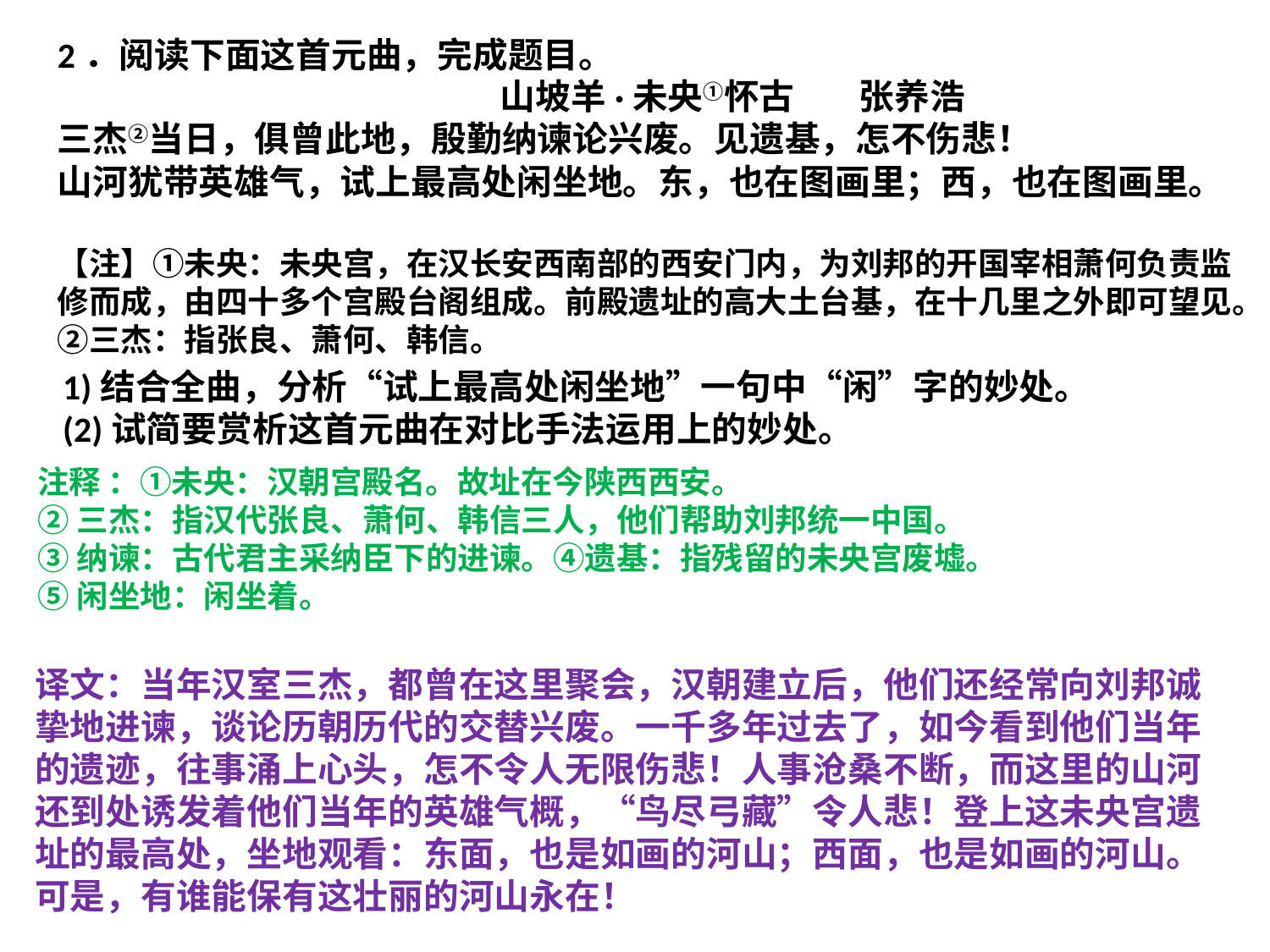

2．阅读下面这首元曲，完成题目。
                                                      山坡羊·未央①怀古        张养浩
三杰②当日，俱曾此地，殷勤纳谏论兴废。见遗基，怎不伤悲！
山河犹带英雄气，试上最高处闲坐地。东，也在图画里；西，也在图画里。

【注】①未央：未央宫，在汉长安西南部的西安门内，为刘邦的开国宰相萧何负责监修而成，由四十多个宫殿台阁组成。前殿遗址的高大土台基，在十几里之外即可望见。②三杰：指张良、萧何、韩信。
1)结合全曲，分析“试上最高处闲坐地”一句中“闲”字的妙处。
(2)试简要赏析这首元曲在对比手法运用上的妙处。
注释 ：①未央：汉朝宫殿名。故址在今陕西西安。
②三杰：指汉代张良、萧何、韩信三人，他们帮助刘邦统一中国。
③纳谏：古代君主采纳臣下的进谏。④遗基：指残留的未央宫废墟。
⑤闲坐地：闲坐着。
译文：当年汉室三杰，都曾在这里聚会，汉朝建立后，他们还经常向刘邦诚挚地进谏，谈论历朝历代的交替兴废。一千多年过去了，如今看到他们当年的遗迹，往事涌上心头，怎不令人无限伤悲！人事沧桑不断，而这里的山河还到处诱发着他们当年的英雄气概，“鸟尽弓藏”令人悲！登上这未央宫遗址的最高处，坐地观看：东面，也是如画的河山；西面，也是如画的河山。可是，有谁能保有这壮丽的河山永在！